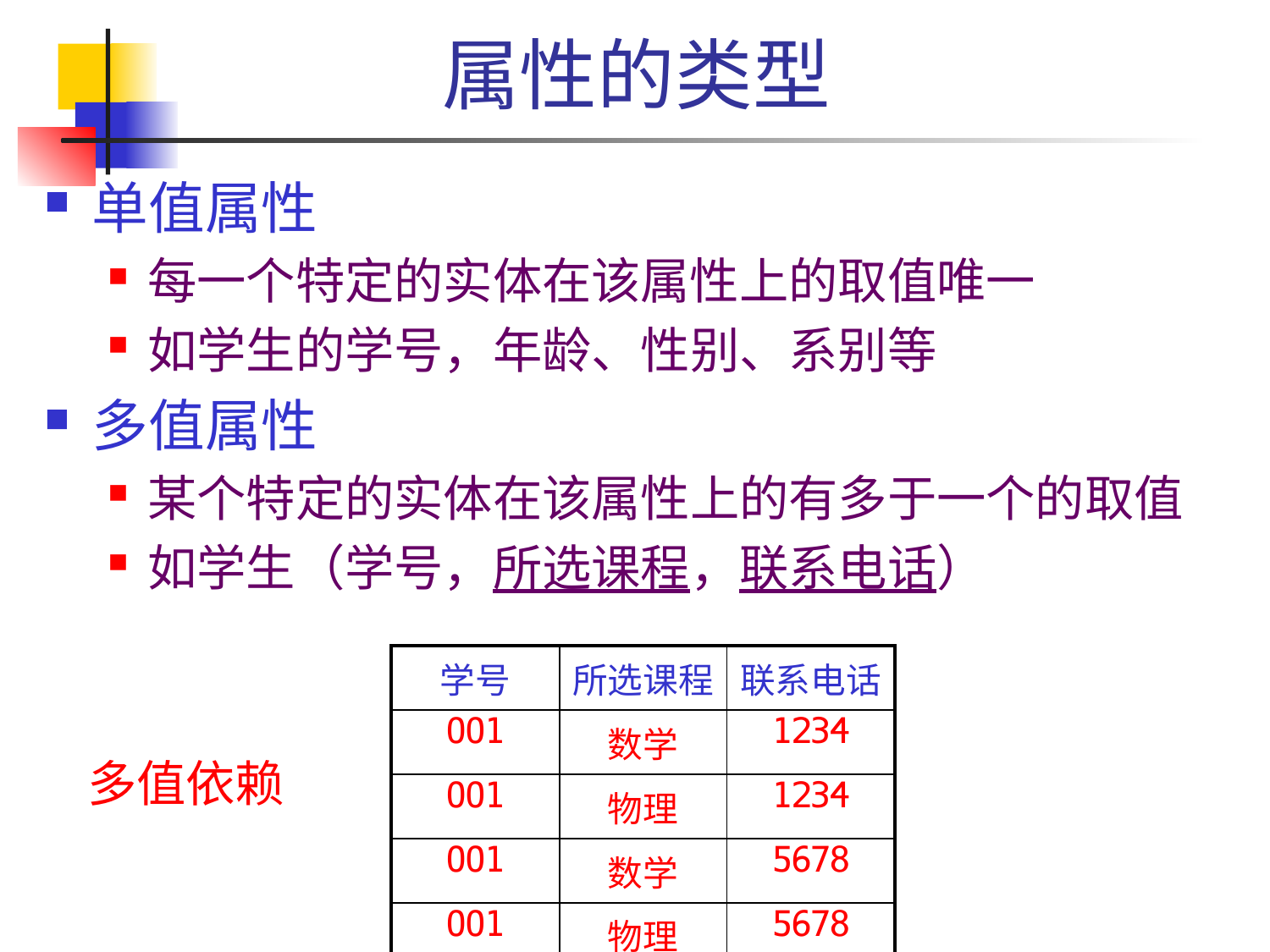

# 属性的类型
单值属性
每一个特定的实体在该属性上的取值唯一
如学生的学号，年龄、性别、系别等
多值属性
某个特定的实体在该属性上的有多于一个的取值
如学生（学号，所选课程，联系电话）

| 学号 | 所选课程 | 联系电话 |
| --- | --- | --- |
| 001 | 数学 | 1234 |
| 001 | 物理 | 1234 |
| 001 | 数学 | 5678 |
| 001 | 物理 | 5678 |
多值依赖